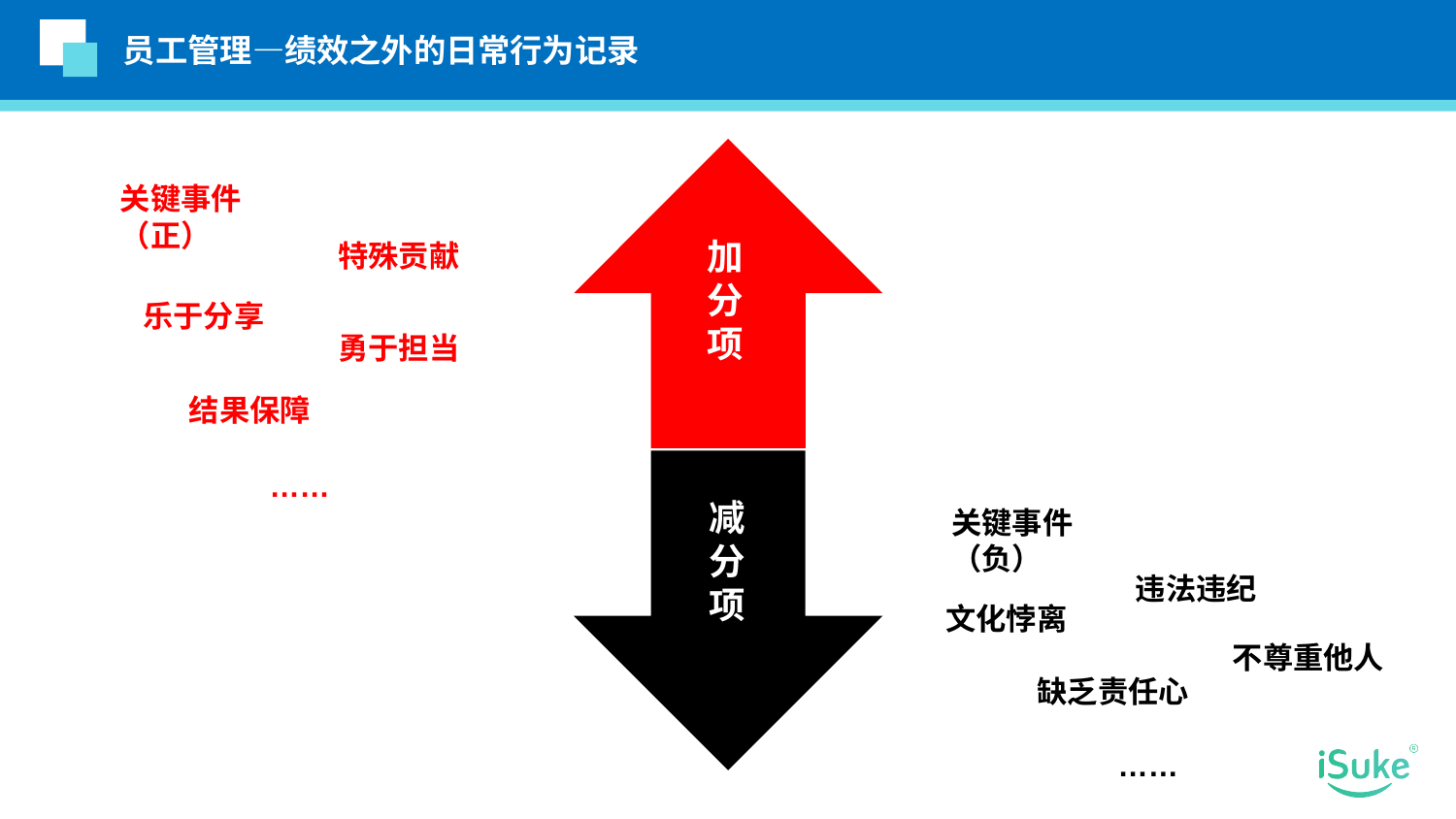

员工管理—绩效之外的日常行为记录

关键事件（正）
加分项
特殊贡献
乐于分享
勇于担当
结果保障

……
减分项
关键事件（负）
违法违纪
文化悖离
不尊重他人
缺乏责任心
……